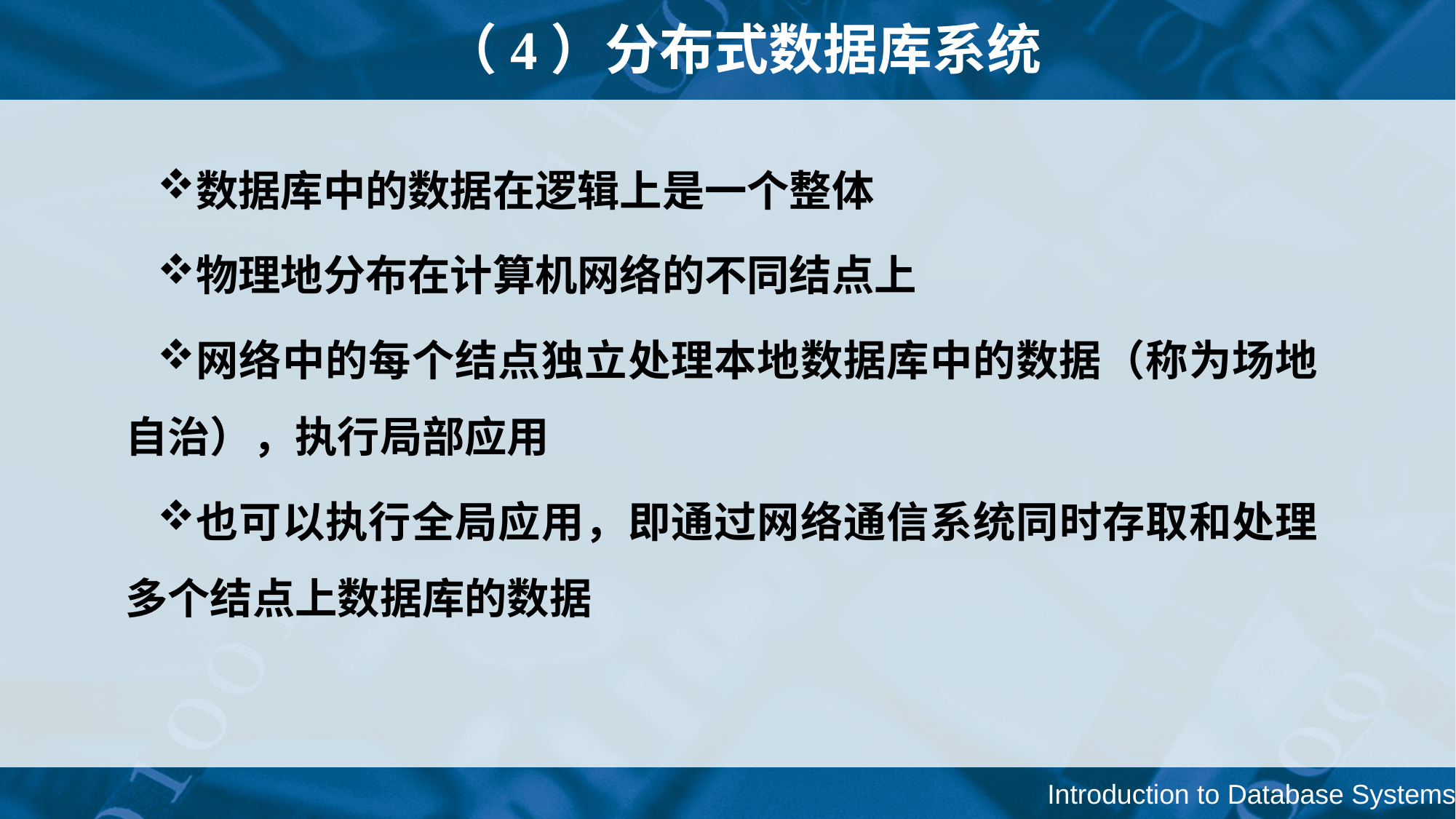

# （4）分布式数据库系统
数据库中的数据在逻辑上是一个整体
物理地分布在计算机网络的不同结点上
网络中的每个结点独立处理本地数据库中的数据（称为场地自治），执行局部应用
也可以执行全局应用，即通过网络通信系统同时存取和处理多个结点上数据库的数据